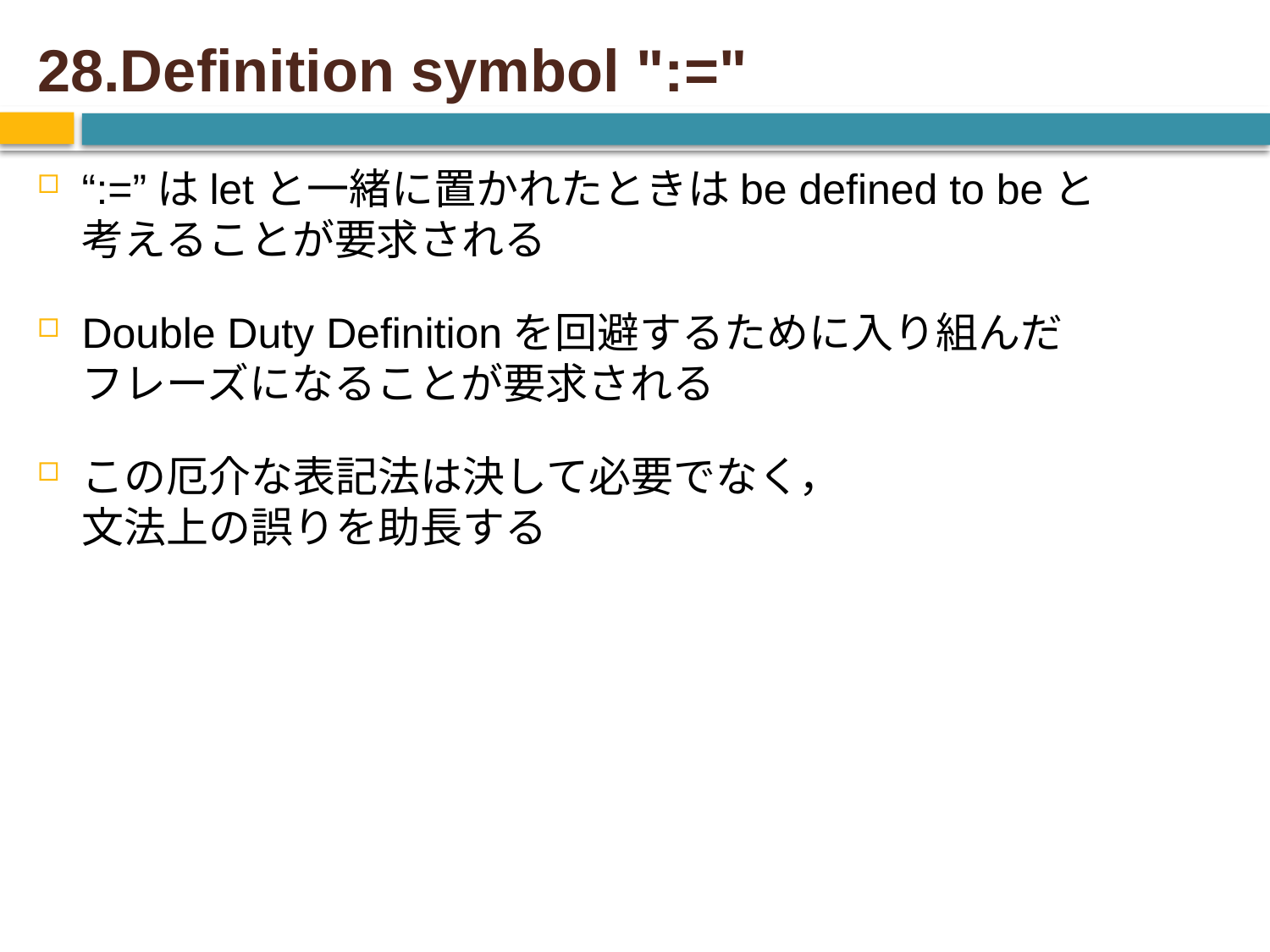

# 28.Definition symbol ":="
“:=”はletと一緒に置かれたときはbe defined to beと
考えることが要求される
Double Duty Definitionを回避するために入り組んだ
フレーズになることが要求される
この厄介な表記法は決して必要でなく，
文法上の誤りを助長する